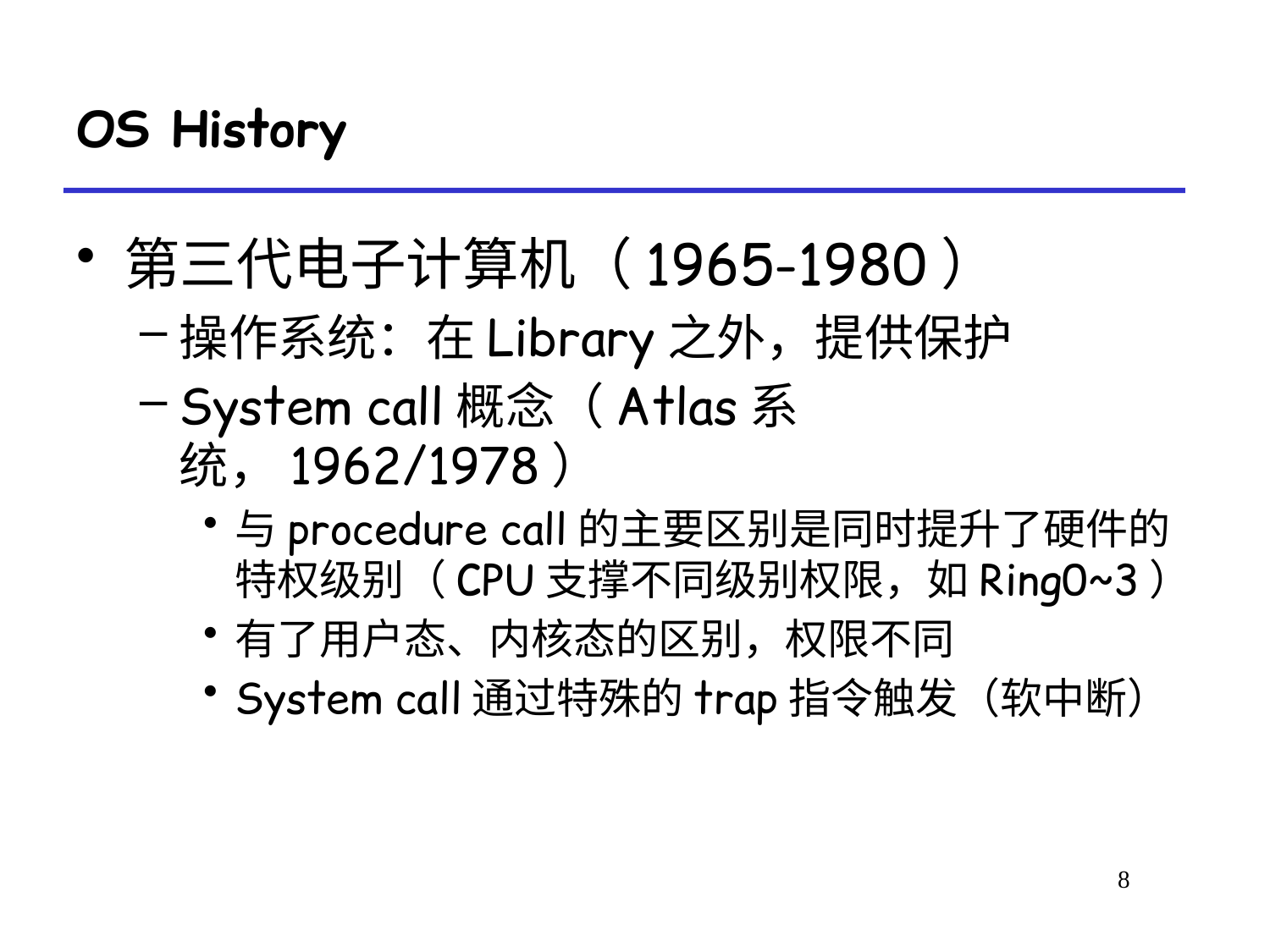

# OS History
第三代电子计算机（1965-1980）
操作系统：在Library之外，提供保护
System call概念（Atlas系统，1962/1978）
与procedure call的主要区别是同时提升了硬件的特权级别（CPU支撑不同级别权限，如Ring0~3）
有了用户态、内核态的区别，权限不同
System call通过特殊的trap指令触发（软中断）
8